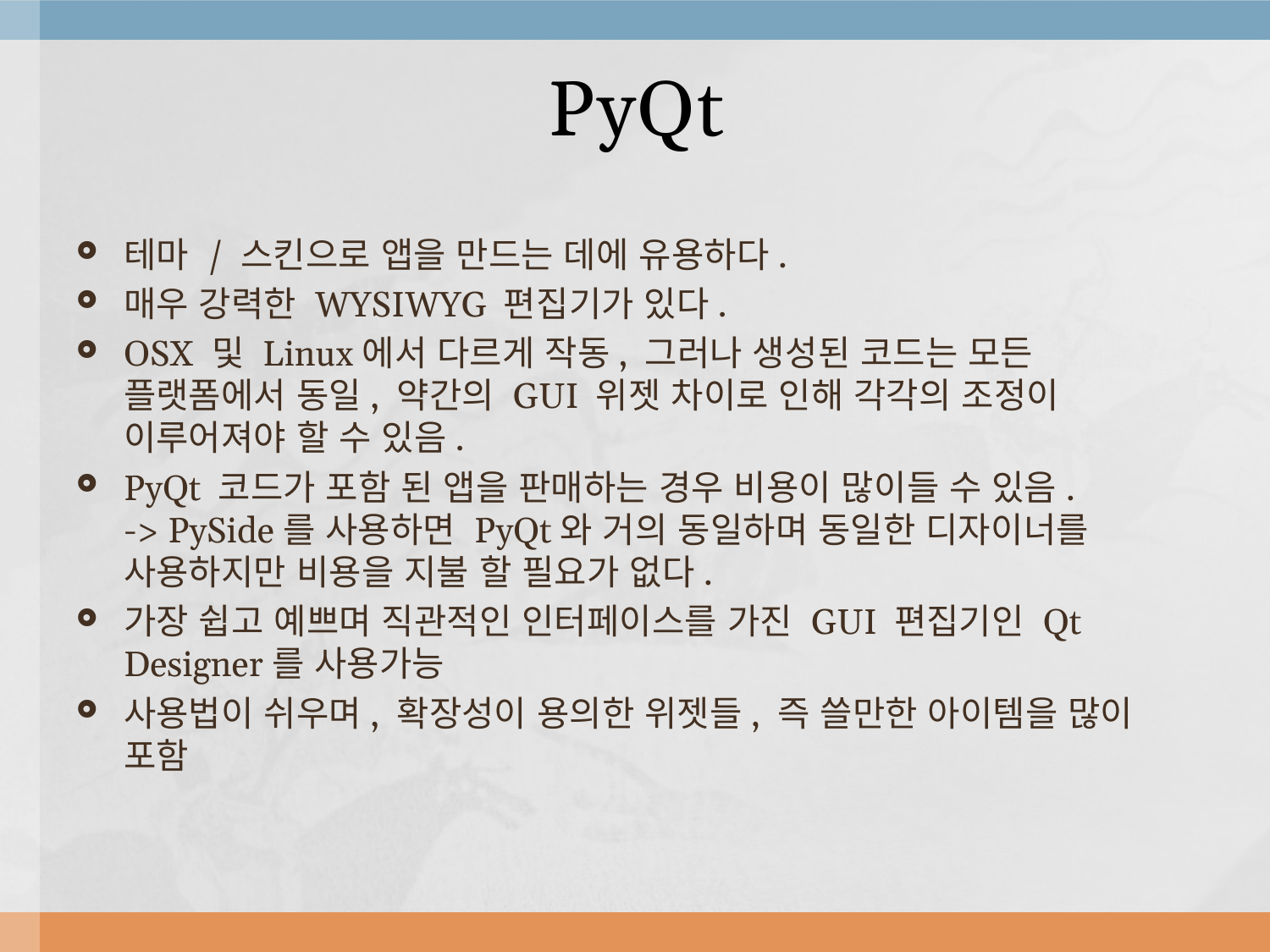

# PyQt
테마 / 스킨으로 앱을 만드는 데에 유용하다.
매우 강력한 WYSIWYG 편집기가 있다.
OSX 및 Linux에서 다르게 작동, 그러나 생성된 코드는 모든 플랫폼에서 동일, 약간의 GUI 위젯 차이로 인해 각각의 조정이 이루어져야 할 수 있음.
PyQt 코드가 포함 된 앱을 판매하는 경우 비용이 많이들 수 있음.
-> PySide를 사용하면 PyQt와 거의 동일하며 동일한 디자이너를 사용하지만 비용을 지불 할 필요가 없다.
가장 쉽고 예쁘며 직관적인 인터페이스를 가진 GUI 편집기인 Qt Designer를 사용가능
사용법이 쉬우며, 확장성이 용의한 위젯들, 즉 쓸만한 아이템을 많이 포함